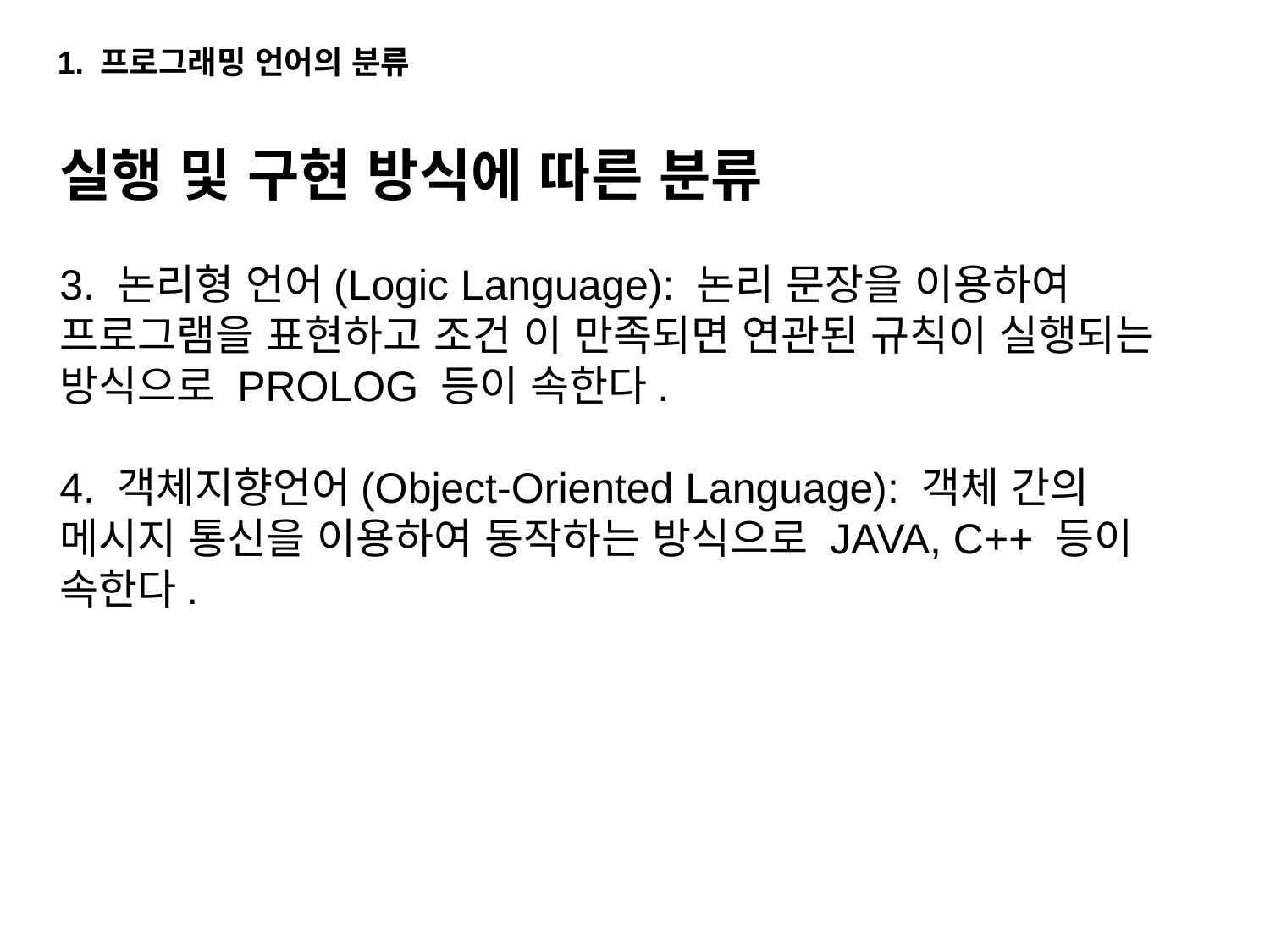

1. 프로그래밍 언어의 분류
실행 및 구현 방식에 따른 분류

3. 논리형 언어(Logic Language): 논리 문장을 이용하여 프로그램을 표현하고 조건 이 만족되면 연관된 규칙이 실행되는 방식으로 PROLOG 등이 속한다.

4. 객체지향언어(Object-Oriented Language): 객체 간의 메시지 통신을 이용하여 동작하는 방식으로 JAVA, C++ 등이 속한다.